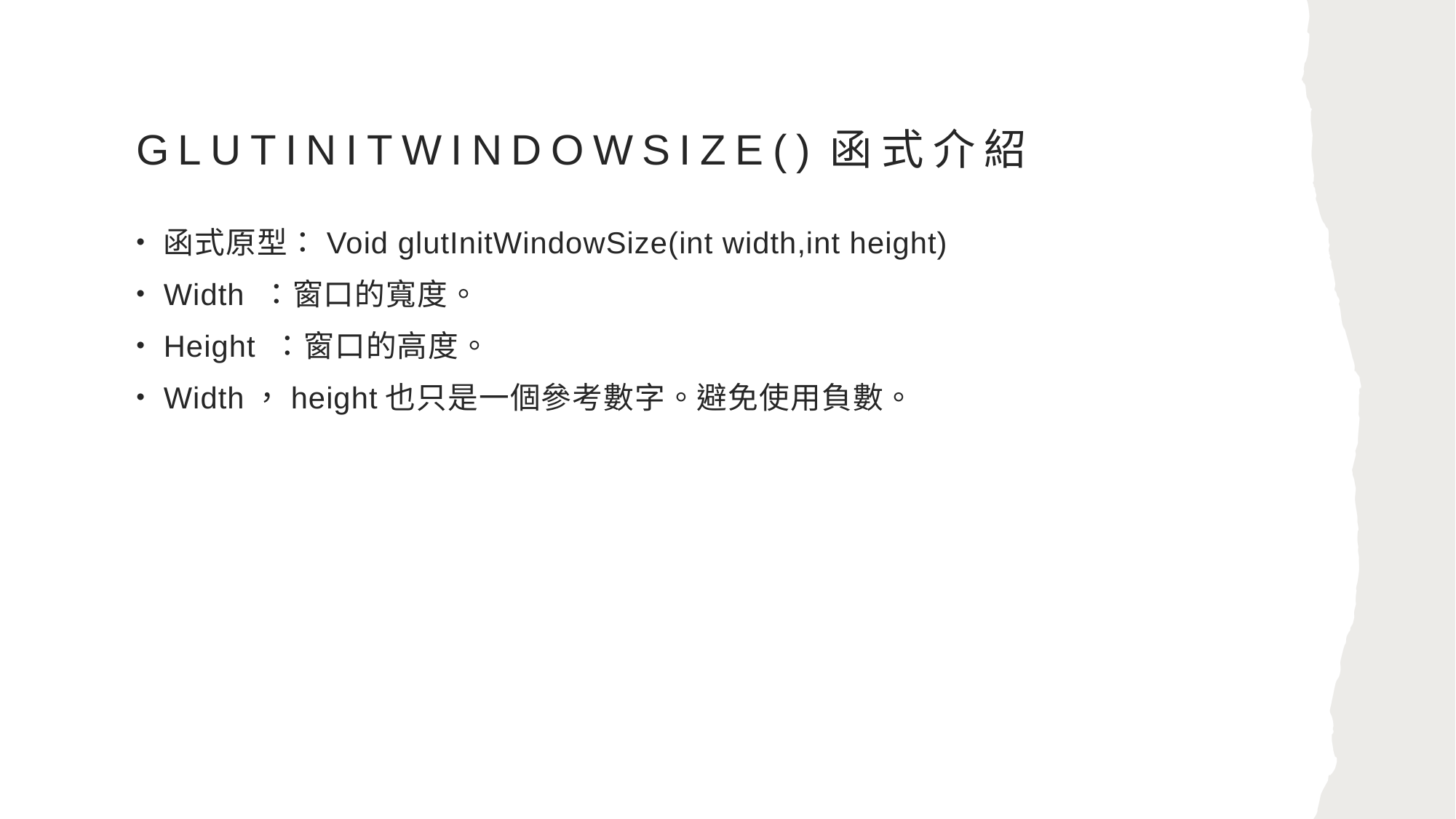

# glutInitWindowSize()函式介紹
函式原型：Void glutInitWindowSize(int width,int height)
Width ：窗口的寬度。
Height ：窗口的高度。
Width，height也只是一個參考數字。避免使用負數。